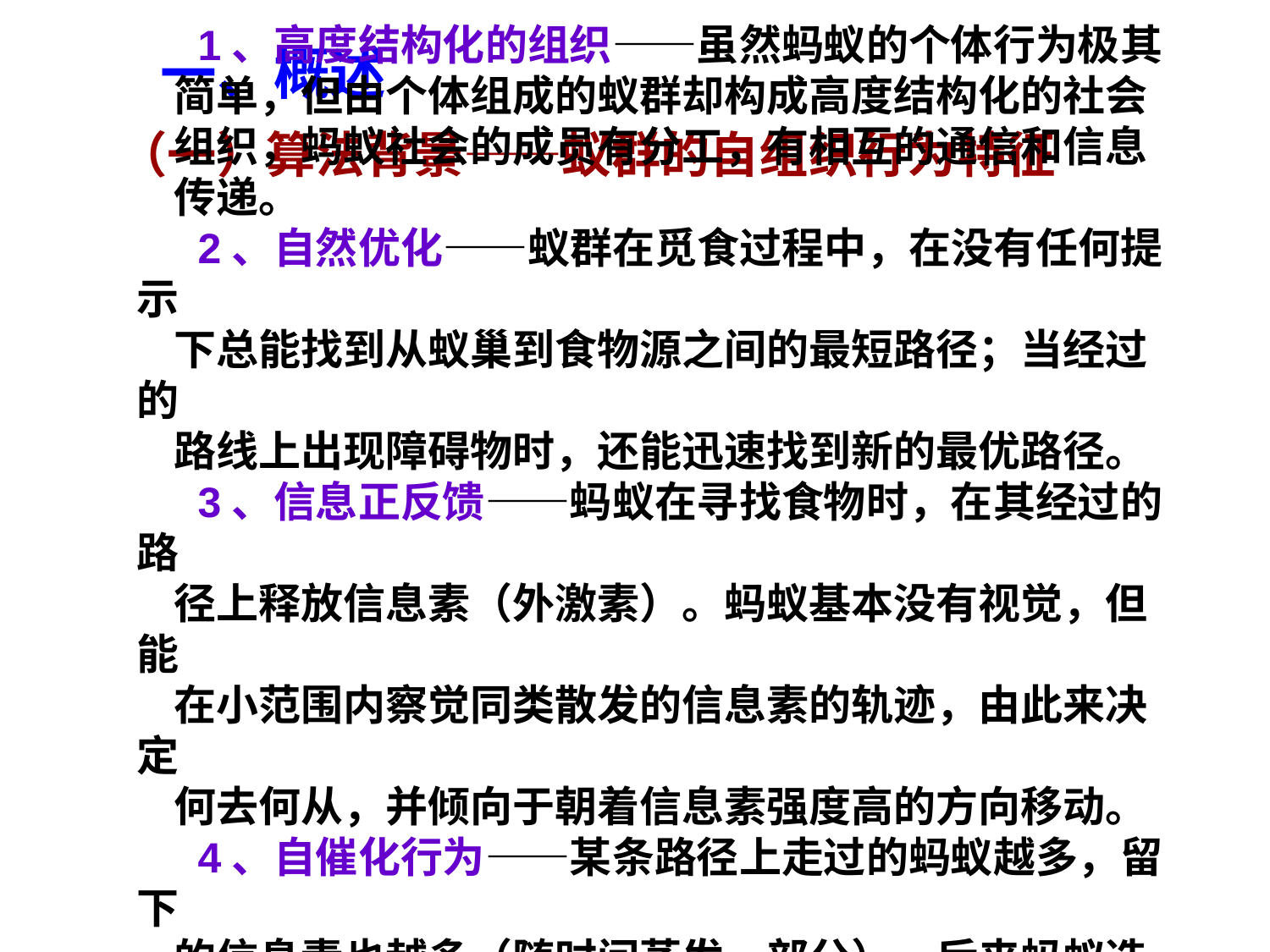

一、概述
（一）算法背景——蚁群的自组织行为特征
  1、高度结构化的组织——虽然蚂蚁的个体行为极其
简单，但由个体组成的蚁群却构成高度结构化的社会
组织，蚂蚁社会的成员有分工，有相互的通信和信息
传递。
  2、自然优化——蚁群在觅食过程中，在没有任何提示
下总能找到从蚁巢到食物源之间的最短路径；当经过的
路线上出现障碍物时，还能迅速找到新的最优路径。
  3、信息正反馈——蚂蚁在寻找食物时，在其经过的路
径上释放信息素（外激素）。蚂蚁基本没有视觉，但能
在小范围内察觉同类散发的信息素的轨迹，由此来决定
何去何从，并倾向于朝着信息素强度高的方向移动。
  4、自催化行为——某条路径上走过的蚂蚁越多，留下
的信息素也越多（随时间蒸发一部分），后来蚂蚁选择
该路径的概率也越高。